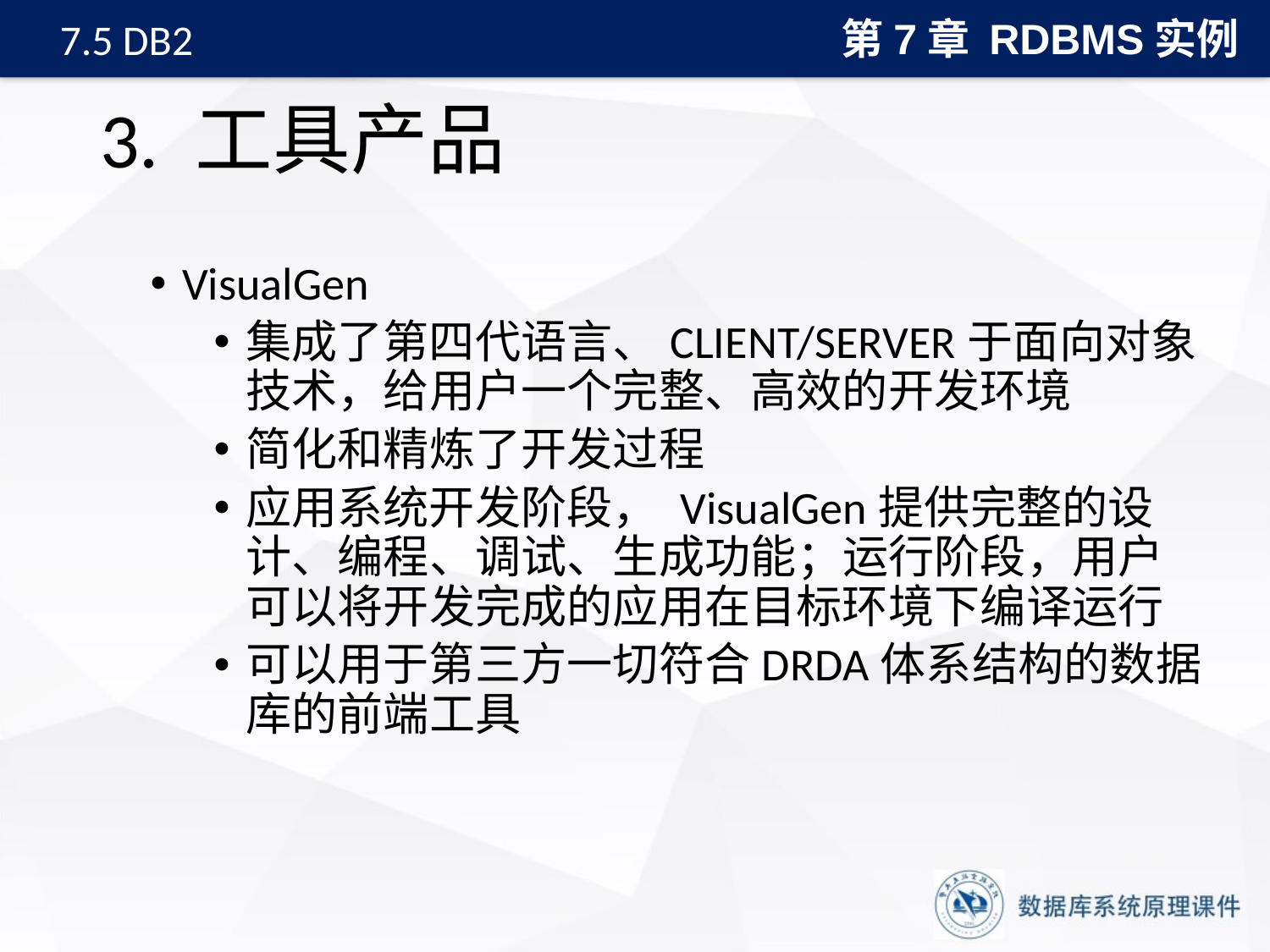

第7章 RDBMS实例
7.5 DB2
# 3. 工具产品
VisualGen
集成了第四代语言、CLIENT/SERVER于面向对象技术，给用户一个完整、高效的开发环境
简化和精炼了开发过程
应用系统开发阶段， VisualGen提供完整的设计、编程、调试、生成功能；运行阶段，用户可以将开发完成的应用在目标环境下编译运行
可以用于第三方一切符合DRDA体系结构的数据库的前端工具